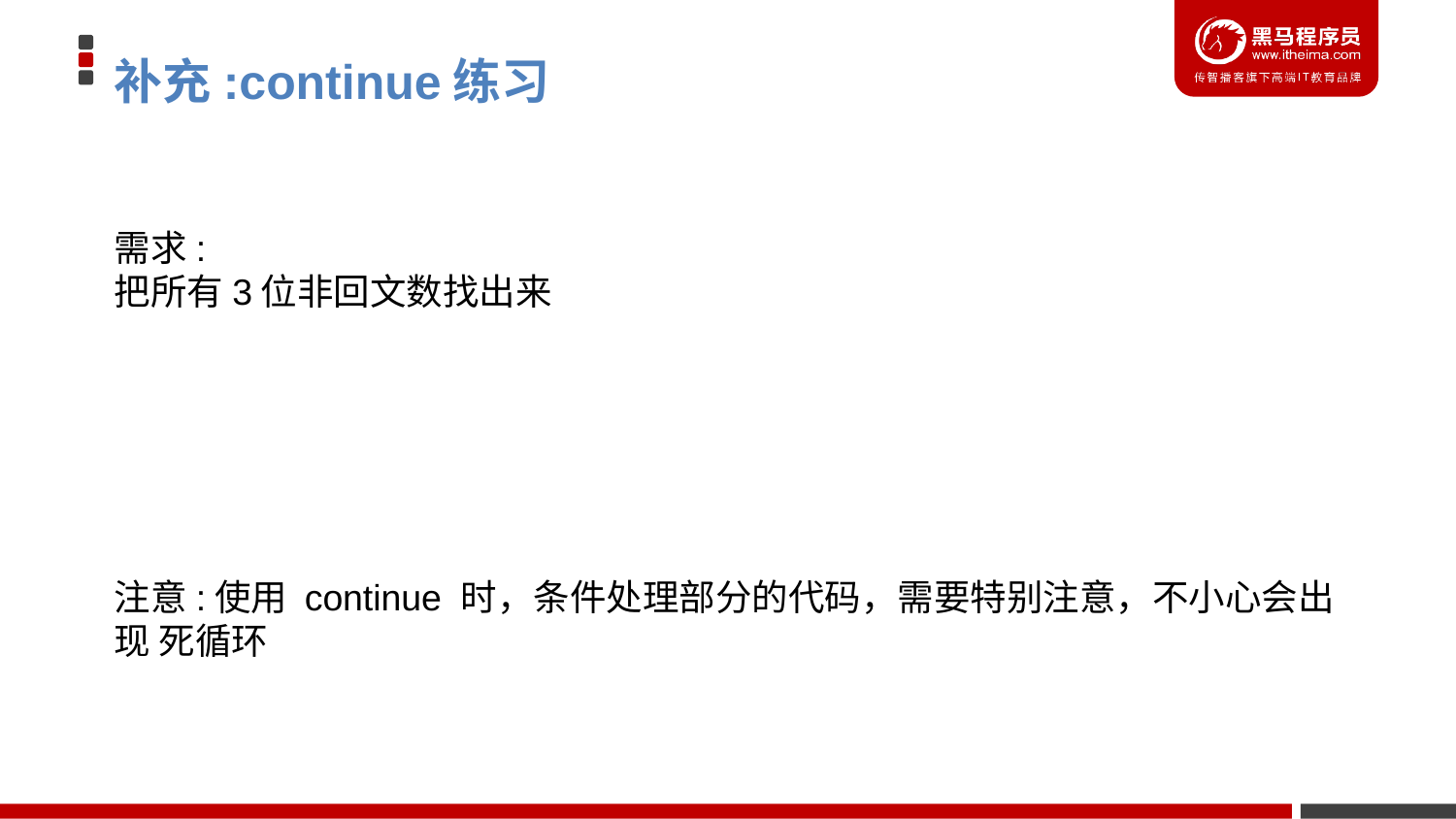

# 补充:continue练习
需求:
把所有3位非回文数找出来

注意:使用 continue 时，条件处理部分的代码，需要特别注意，不小心会出现 死循环